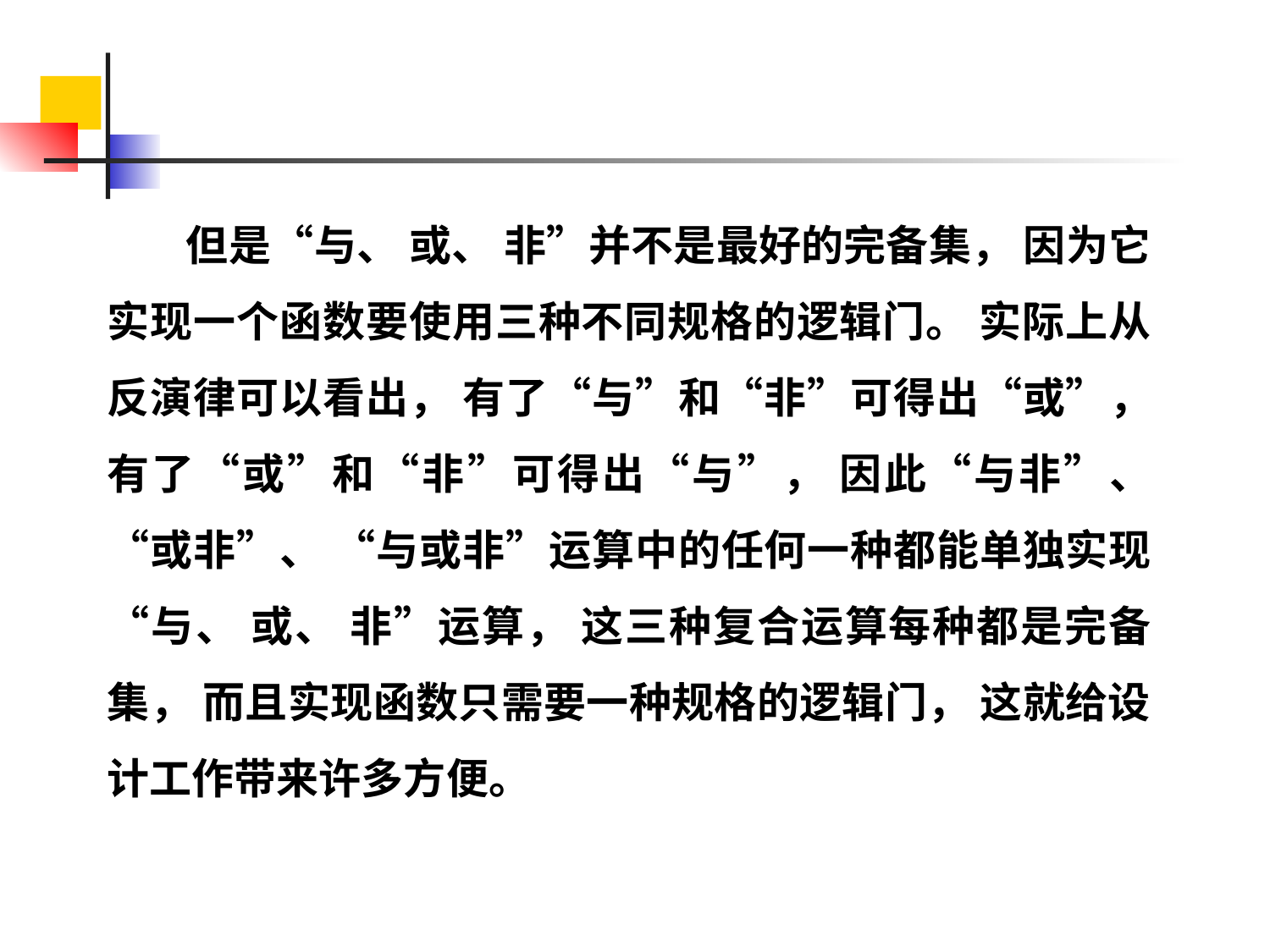

但是“与、 或、 非”并不是最好的完备集， 因为它实现一个函数要使用三种不同规格的逻辑门。 实际上从反演律可以看出， 有了“与”和“非”可得出“或”， 有了“或”和“非”可得出“与”， 因此“与非”、 “或非”、 “与或非”运算中的任何一种都能单独实现“与、 或、 非”运算， 这三种复合运算每种都是完备集， 而且实现函数只需要一种规格的逻辑门， 这就给设计工作带来许多方便。